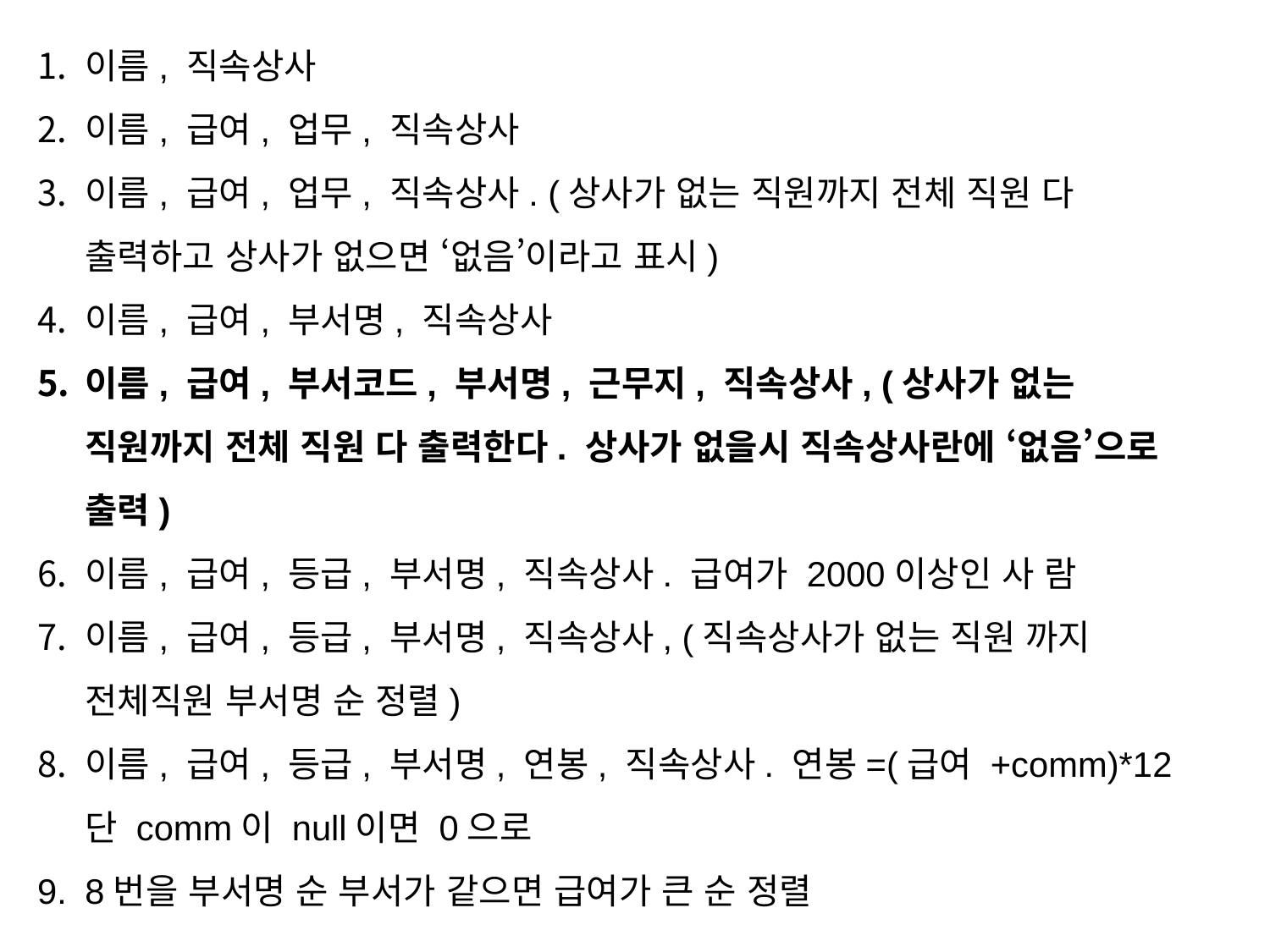

이름, 직속상사
이름, 급여, 업무, 직속상사
이름, 급여, 업무, 직속상사. (상사가 없는 직원까지 전체 직원 다 출력하고 상사가 없으면 ‘없음’이라고 표시)
이름, 급여, 부서명, 직속상사
이름, 급여, 부서코드, 부서명, 근무지, 직속상사, (상사가 없는 직원까지 전체 직원 다 출력한다. 상사가 없을시 직속상사란에 ‘없음’으로 출력)
이름, 급여, 등급, 부서명, 직속상사. 급여가 2000이상인 사 람
이름, 급여, 등급, 부서명, 직속상사, (직속상사가 없는 직원 까지 전체직원 부서명 순 정렬)
이름, 급여, 등급, 부서명, 연봉, 직속상사. 연봉=(급여 +comm)*12 단 comm이 null이면 0으로
8번을 부서명 순 부서가 같으면 급여가 큰 순 정렬